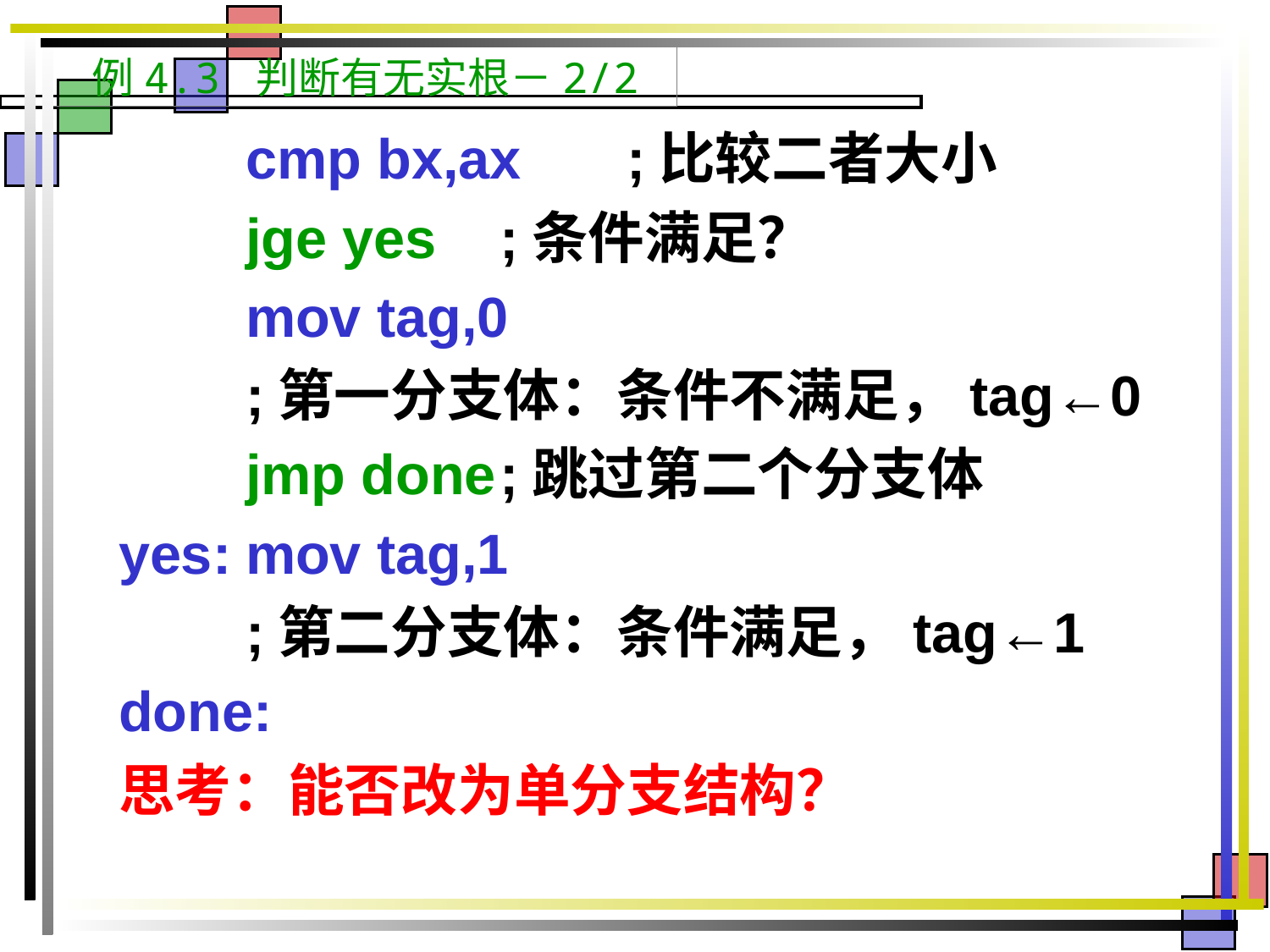

# 例4.3 判断有无实根－2/2
	cmp bx,ax	;比较二者大小
	jge yes	;条件满足？
	mov tag,0
	;第一分支体：条件不满足，tag←0
	jmp done	;跳过第二个分支体
yes:	mov tag,1
	;第二分支体：条件满足，tag←1
done:
思考：能否改为单分支结构？